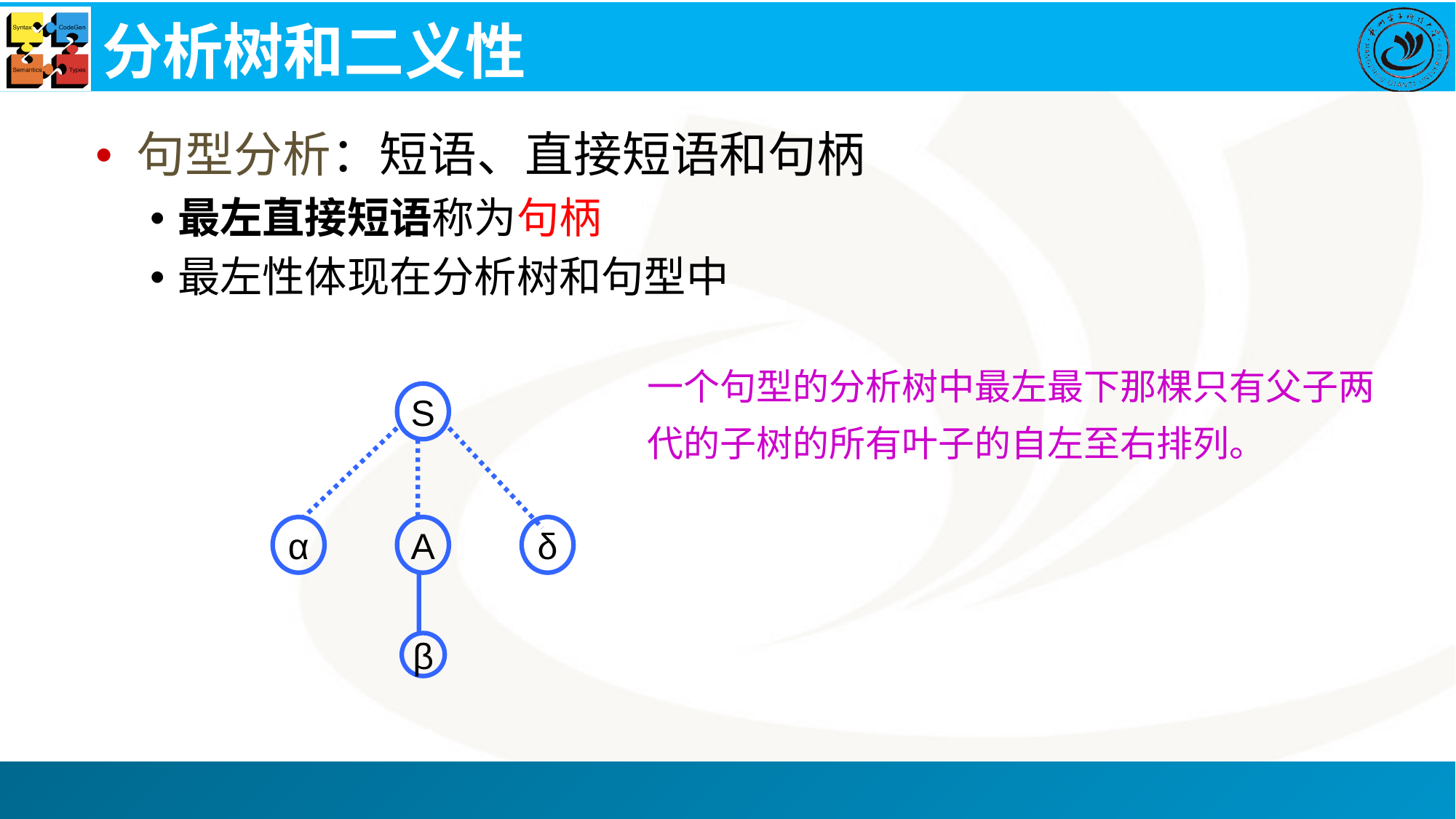

# 分析树和二义性
句型分析：短语、直接短语和句柄
最左直接短语称为句柄
最左性体现在分析树和句型中
一个句型的分析树中最左最下那棵只有父子两代的子树的所有叶子的自左至右排列。
S

α
A
δ

β
57